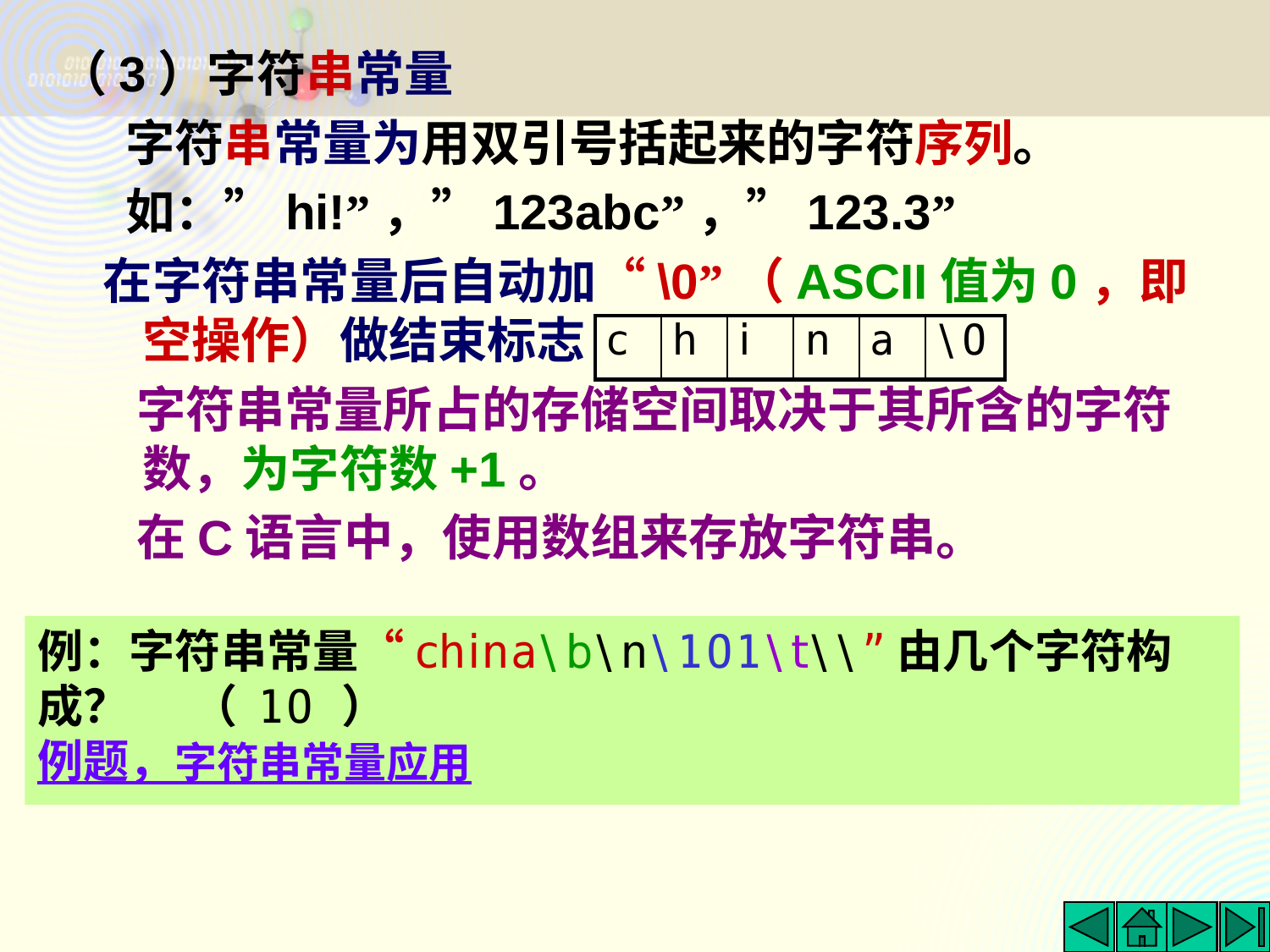

（3）字符串常量
     字符串常量为用双引号括起来的字符序列。
     如：”hi!”，”123abc”，”123.3”
   在字符串常量后自动加“\0”（ASCII值为0，即空操作）做结束标志
      字符串常量所占的存储空间取决于其所含的字符数，为字符数+1。
      在C语言中，使用数组来存放字符串。
| c | h | i | n | a | \0 |
| --- | --- | --- | --- | --- | --- |
例：字符串常量“china\b\n\101\t\\”由几个字符构成？      （ 10 ）
例题，字符串常量应用